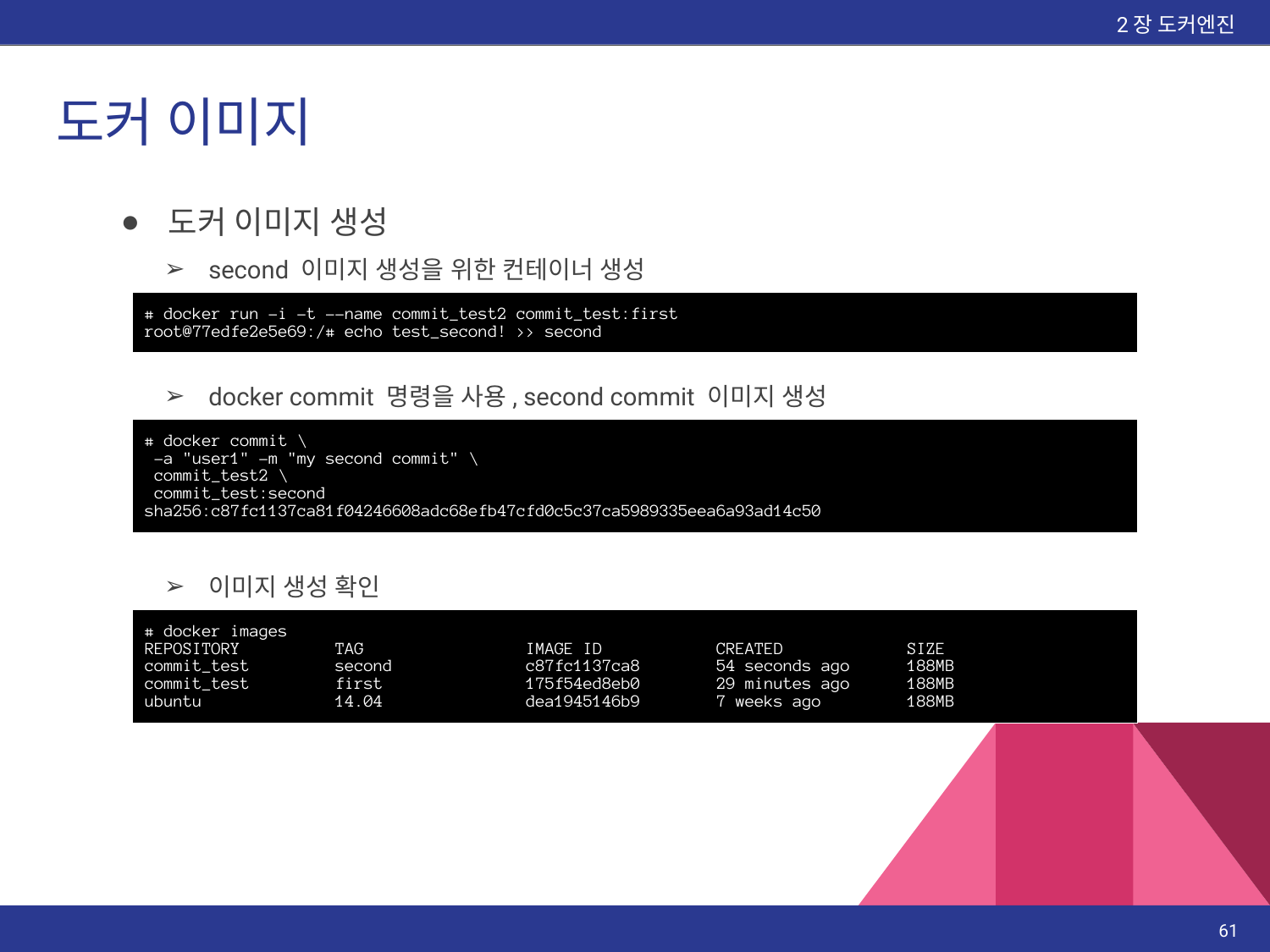

2장 도커엔진
# 도커 이미지
도커 이미지 생성
second 이미지 생성을 위한 컨테이너 생성

| # docker run -i -t --name commit\_test2 commit\_test:first root@77edfe2e5e69:/# echo test\_second! >> second |
| --- |
docker commit 명령을 사용, second commit 이미지 생성

| # docker commit \ -a "user1" -m "my second commit" \ commit\_test2 \ commit\_test:second sha256:c87fc1137ca81f04246608adc68efb47cfd0c5c37ca5989335eea6a93ad14c50 |
| --- |
이미지 생성 확인

| # docker images REPOSITORY TAG IMAGE ID CREATED SIZE commit\_test second c87fc1137ca8 54 seconds ago 188MB commit\_test first 175f54ed8eb0 29 minutes ago 188MB ubuntu 14.04 dea1945146b9 7 weeks ago 188MB |
| --- |
61